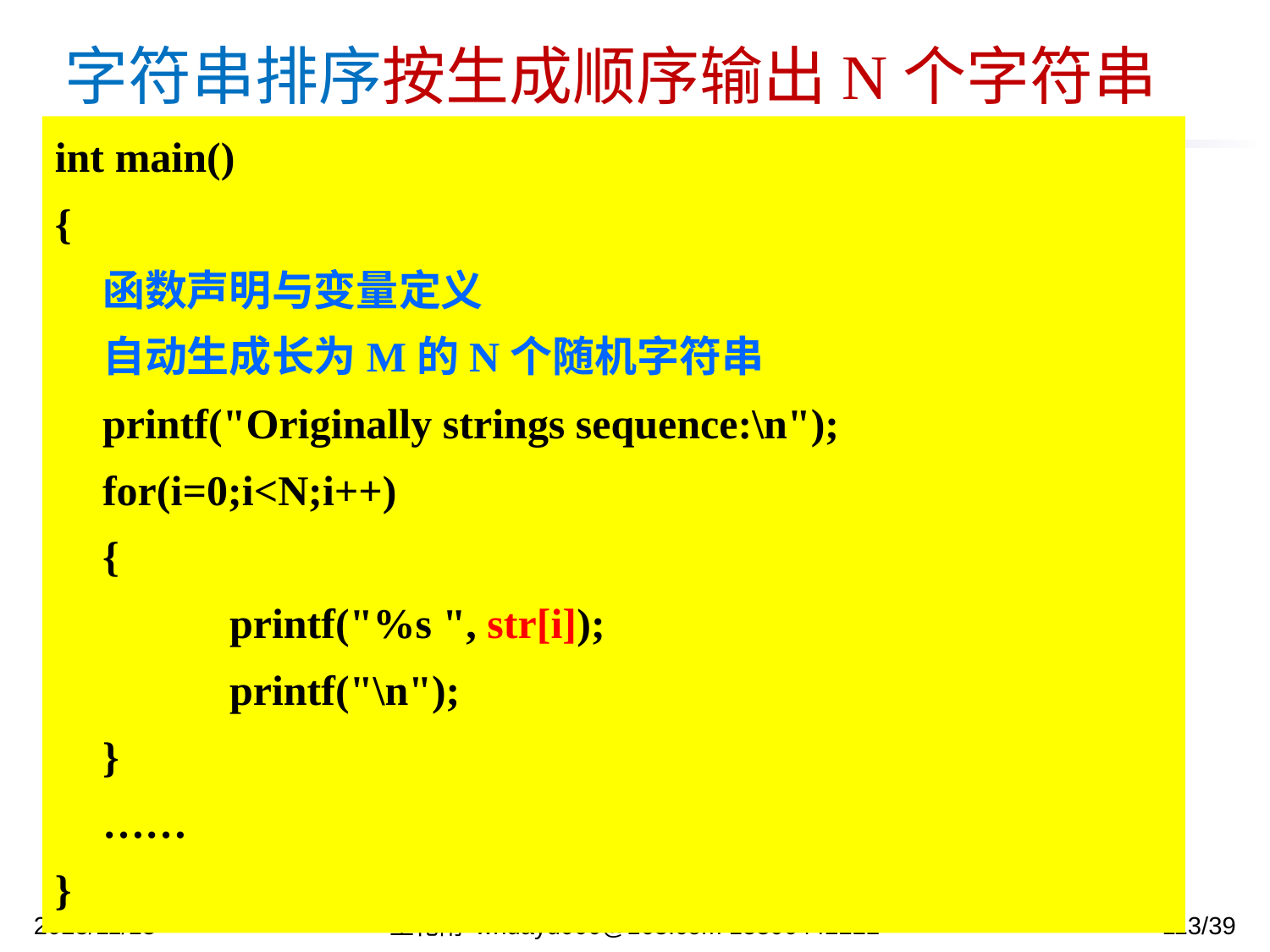

字符串排序按生成顺序输出N个字符串
int main()
{
  	函数声明与变量定义
	自动生成长为M的N个随机字符串
	printf("Originally strings sequence:\n");
	for(i=0;i<N;i++)
	{
		printf("%s ", str[i]);
		printf("\n");
	}
	……
}
输出一个字符串
2023/11/13
王化雨 whuayu000@163.com 13306442222
113/39